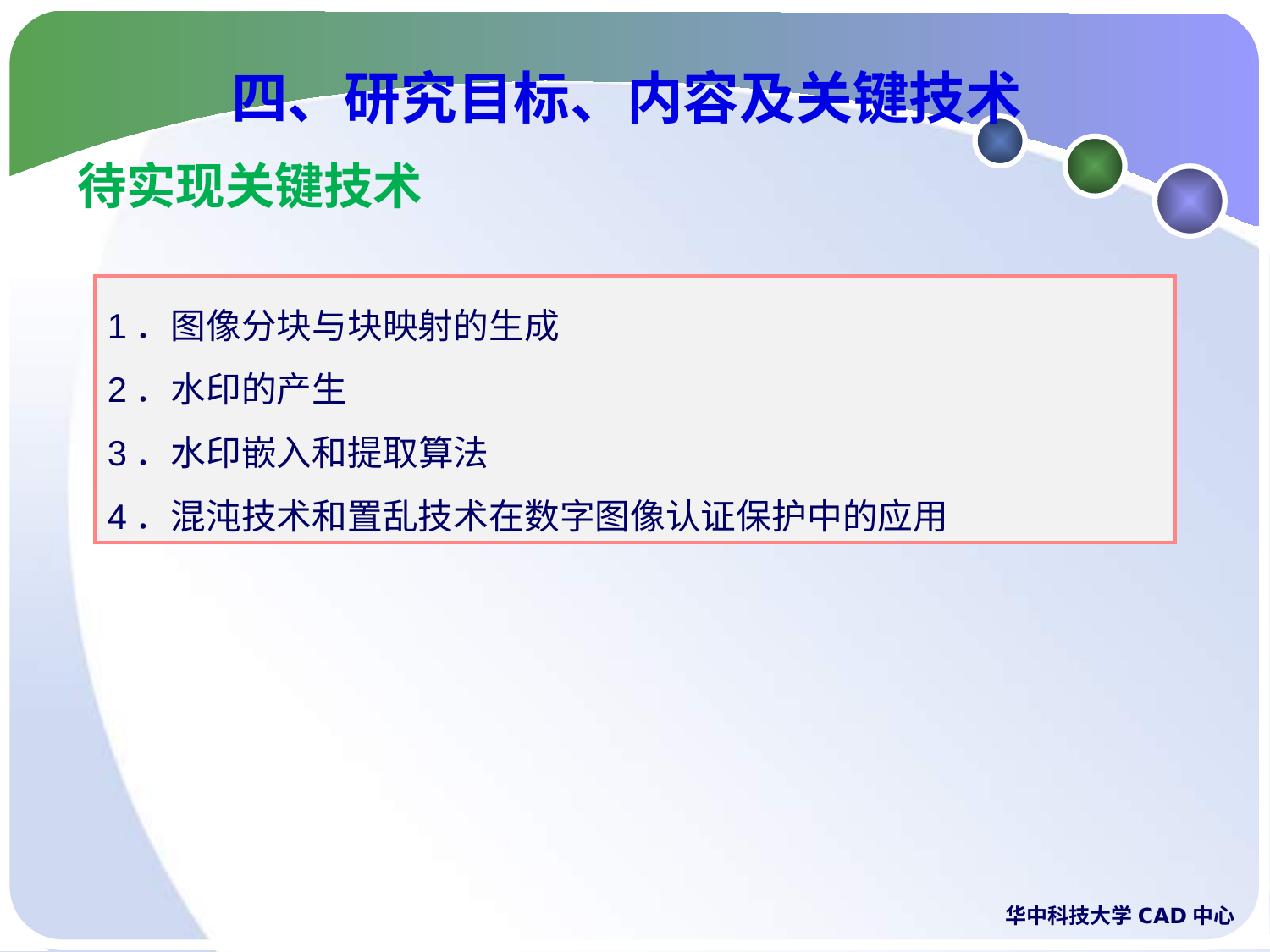

四、研究目标、内容及关键技术
待实现关键技术
1．图像分块与块映射的生成
2．水印的产生
3．水印嵌入和提取算法
4．混沌技术和置乱技术在数字图像认证保护中的应用
华中科技大学CAD中心